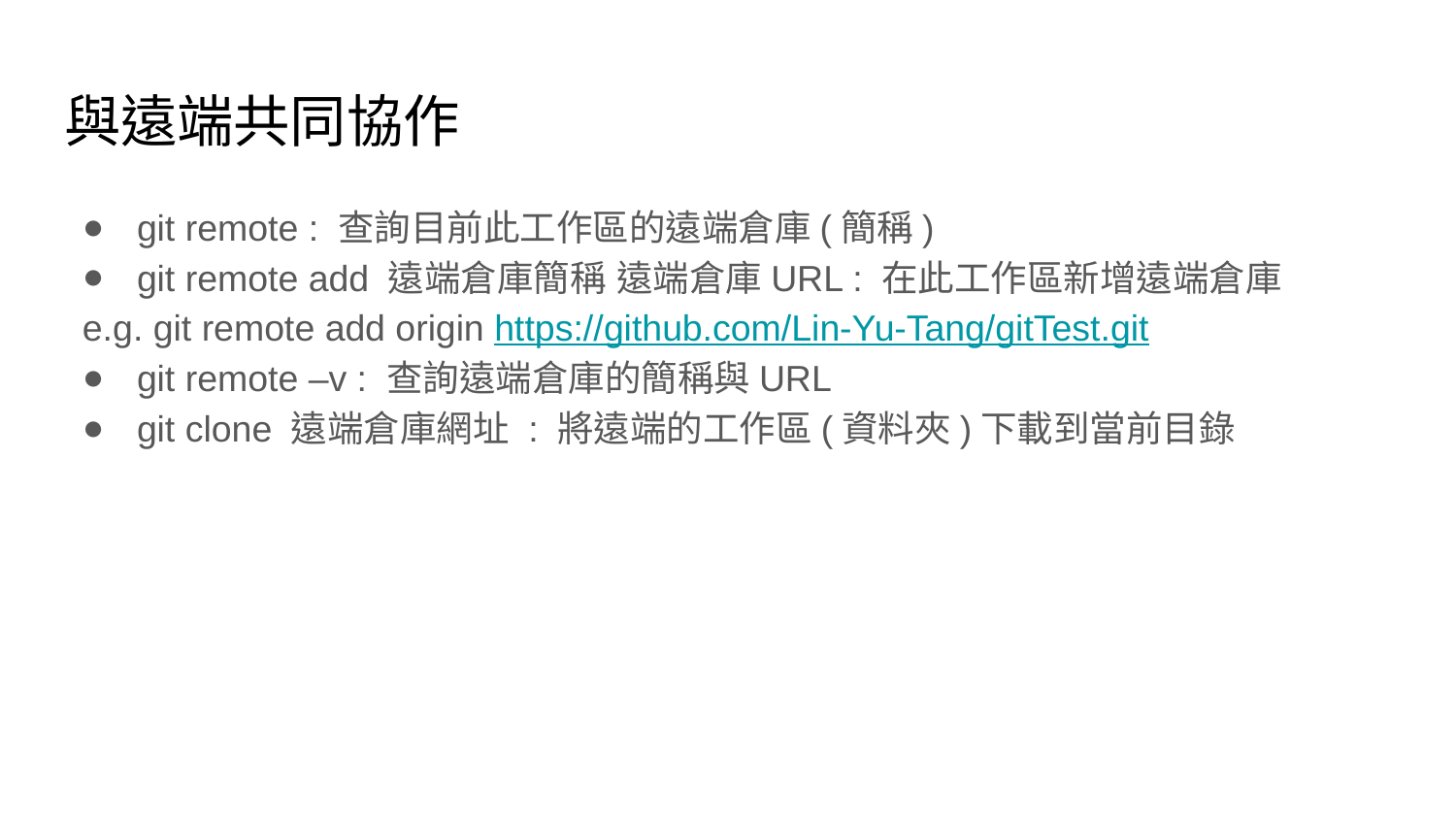

# 與遠端共同協作
git remote : 查詢目前此工作區的遠端倉庫(簡稱)
git remote add 遠端倉庫簡稱 遠端倉庫URL : 在此工作區新增遠端倉庫
e.g. git remote add origin https://github.com/Lin-Yu-Tang/gitTest.git
git remote –v : 查詢遠端倉庫的簡稱與URL
git clone 遠端倉庫網址 : 將遠端的工作區(資料夾)下載到當前目錄